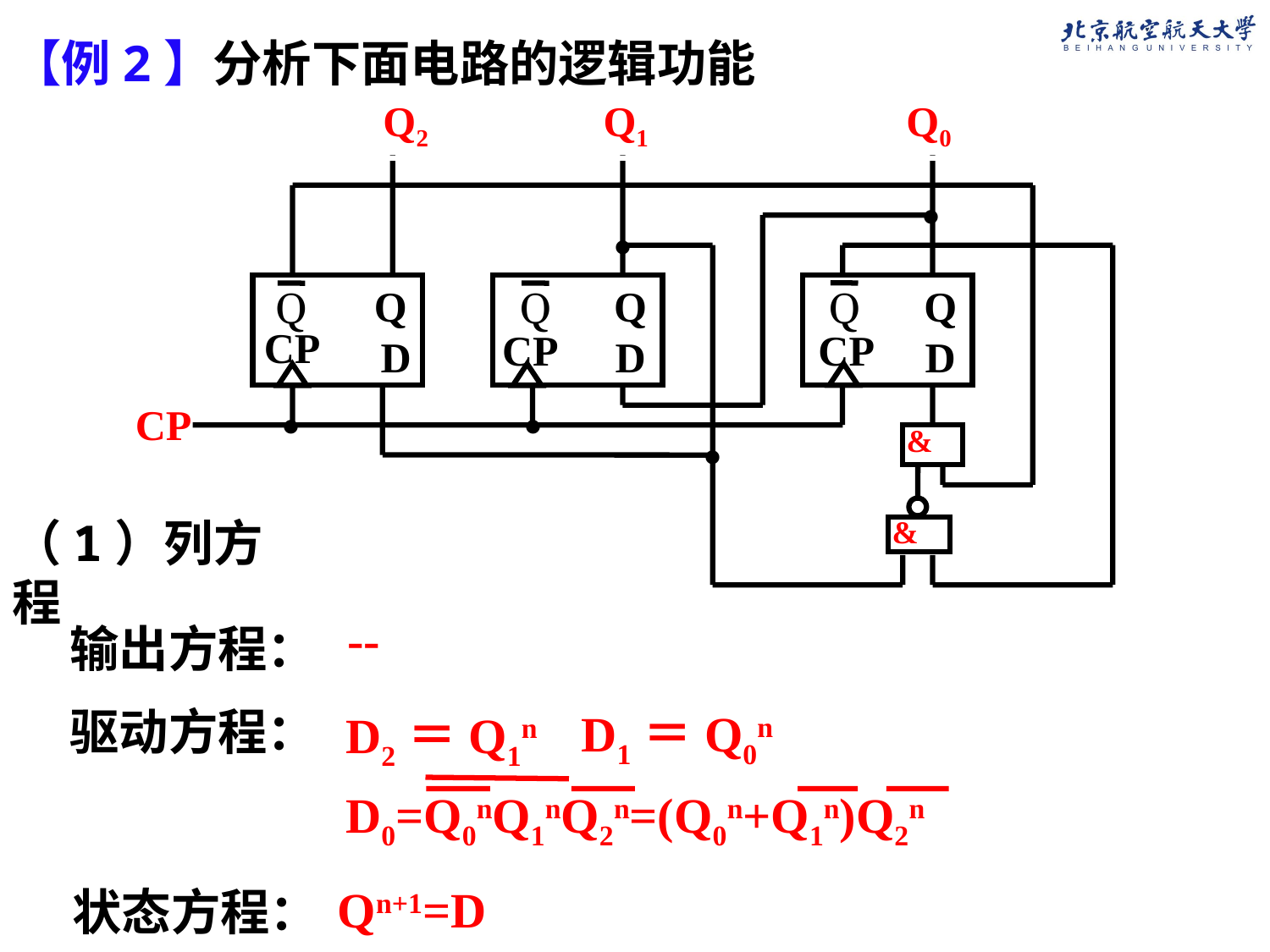

【例2】分析下面电路的逻辑功能
Q2
Q1
Q0
.

.

          Q
           D
          Q
          D
          Q
          D
Q

Q

Q

CP
CP
CP
.
.

.

CP

&

&

（1）列方程
--

输出方程：
D1＝Q0n
D2＝Q1n
驱动方程：

D0=Q0nQ1nQ2n=(Q0n+Q1n)Q2n

Qn+1=D
状态方程：